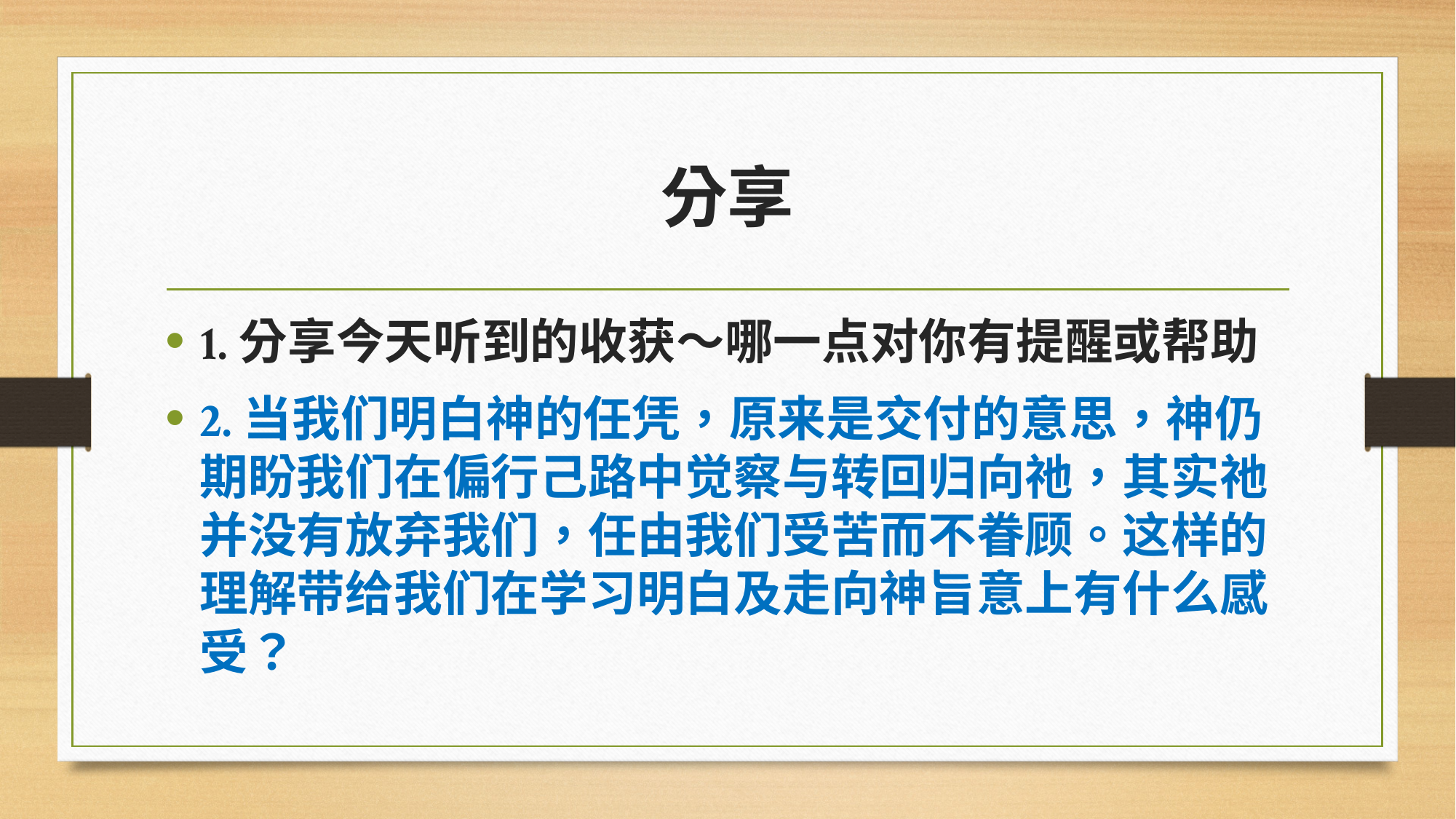

# 分享
1.分享今天听到的收获～哪一点对你有提醒或帮助
2.当我们明白神的任凭，原来是交付的意思，神仍期盼我们在偏行己路中觉察与转回归向祂，其实祂并没有放弃我们，任由我们受苦而不眷顾。这样的理解带给我们在学习明白及走向神旨意上有什么感受？